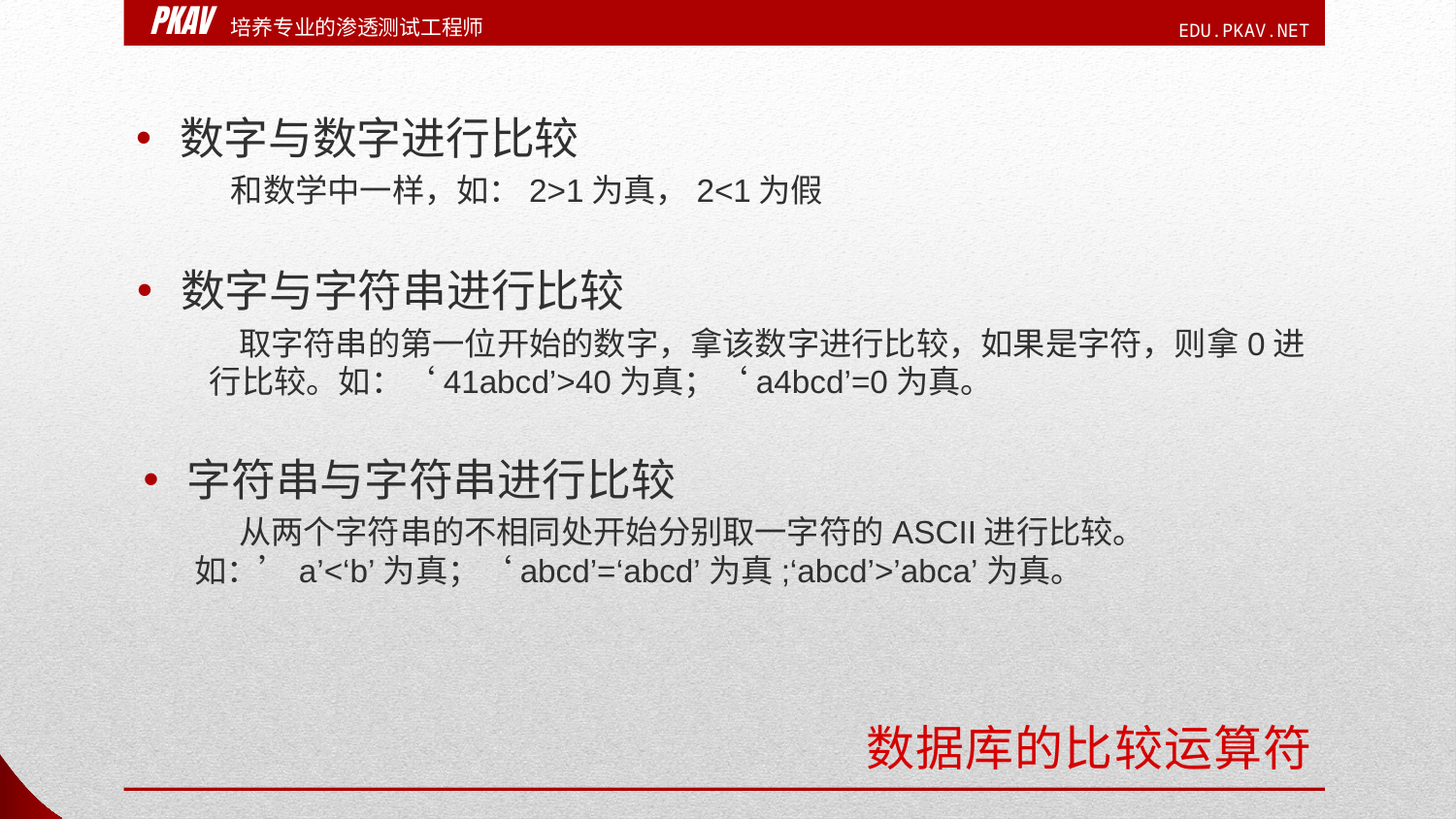

数字与数字进行比较
     和数学中一样，如：2>1为真，2<1为假
数字与字符串进行比较
      取字符串的第一位开始的数字，拿该数字进行比较，如果是字符，则拿0进    行比较。如：‘41abcd’>40为真；‘a4bcd’=0为真。
字符串与字符串进行比较
      从两个字符串的不相同处开始分别取一字符的ASCII进行比较。如：’a’<‘b’为真；‘abcd’=‘abcd’为真;‘abcd’>’abca’为真。
# 数据库的比较运算符